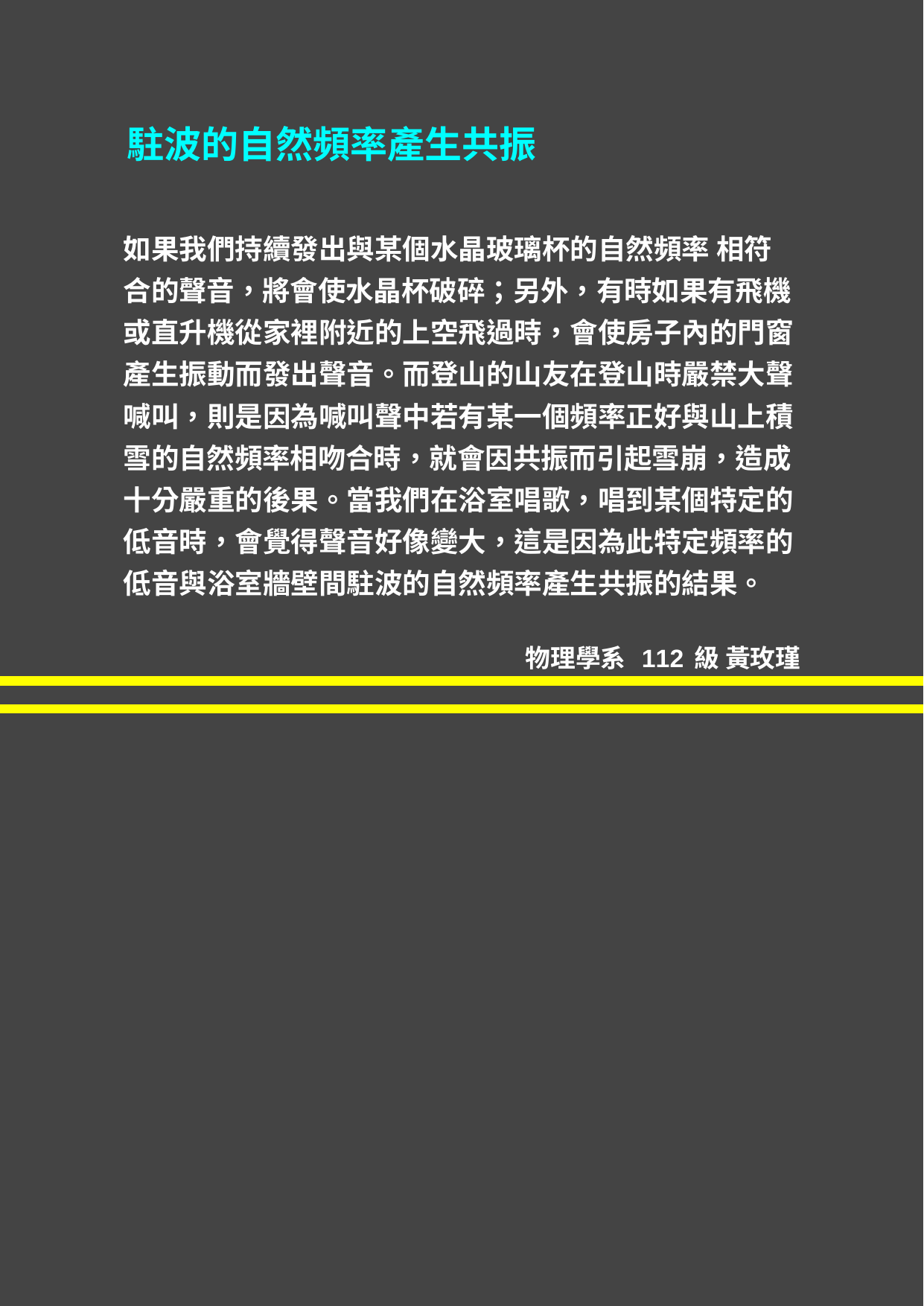

# 駐波的自然頻率產生共振
如果我們持續發出與某個水晶玻璃杯的自然頻率相符 合的聲音，將會使水晶杯破碎；另外，有時如果有飛機 或直升機從家裡附近的上空飛過時，會使房子內的門窗 產生振動而發出聲音。而登山的山友在登山時嚴禁大聲 喊叫，則是因為喊叫聲中若有某一個頻率正好與山上積 雪的自然頻率相吻合時，就會因共振而引起雪崩，造成 十分嚴重的後果。當我們在浴室唱歌，唱到某個特定的 低音時，會覺得聲音好像變大，這是因為此特定頻率的 低音與浴室牆壁間駐波的自然頻率產生共振的結果。
物理學系 112級 黃玫瑾